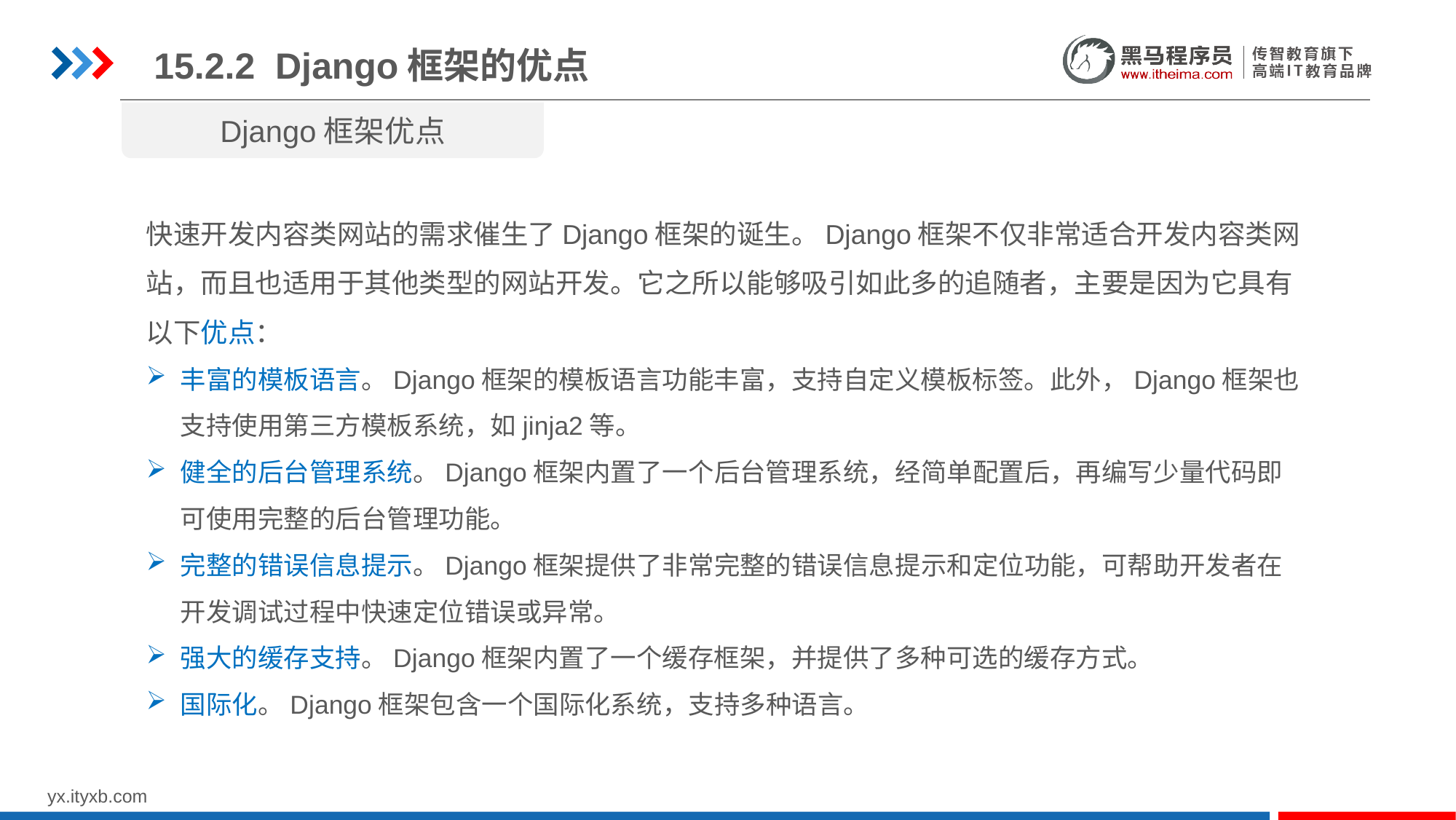

15.2.2  Django框架的优点

Django框架优点
快速开发内容类网站的需求催生了Django框架的诞生。Django框架不仅非常适合开发内容类网站，而且也适用于其他类型的网站开发。它之所以能够吸引如此多的追随者，主要是因为它具有以下优点：
丰富的模板语言。Django框架的模板语言功能丰富，支持自定义模板标签。此外，Django框架也支持使用第三方模板系统，如jinja2等。
健全的后台管理系统。Django框架内置了一个后台管理系统，经简单配置后，再编写少量代码即可使用完整的后台管理功能。
完整的错误信息提示。Django框架提供了非常完整的错误信息提示和定位功能，可帮助开发者在开发调试过程中快速定位错误或异常。
强大的缓存支持。Django框架内置了一个缓存框架，并提供了多种可选的缓存方式。
国际化。Django框架包含一个国际化系统，支持多种语言。